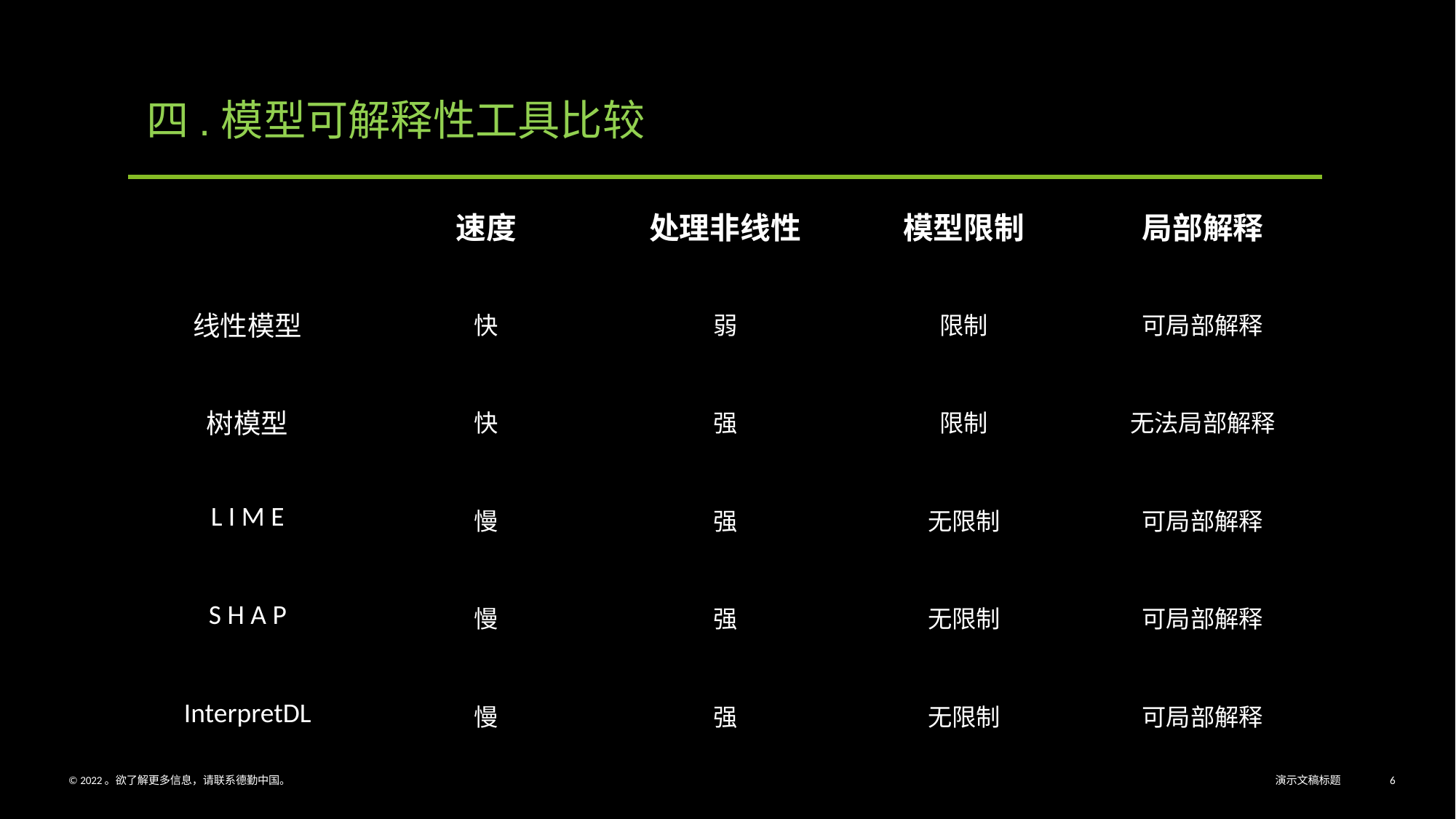

四.模型可解释性工具比较
|  | 速度 | 处理非线性 | 模型限制 | 局部解释 |
| --- | --- | --- | --- | --- |
| 线性模型 | 快 | 弱 | 限制 | 可局部解释 |
| 树模型 | 快 | 强 | 限制 | 无法局部解释 |
| L I M E | 慢 | 强 | 无限制 | 可局部解释 |
| S H A P | 慢 | 强 | 无限制 | 可局部解释 |
| InterpretDL | 慢 | 强 | 无限制 | 可局部解释 |